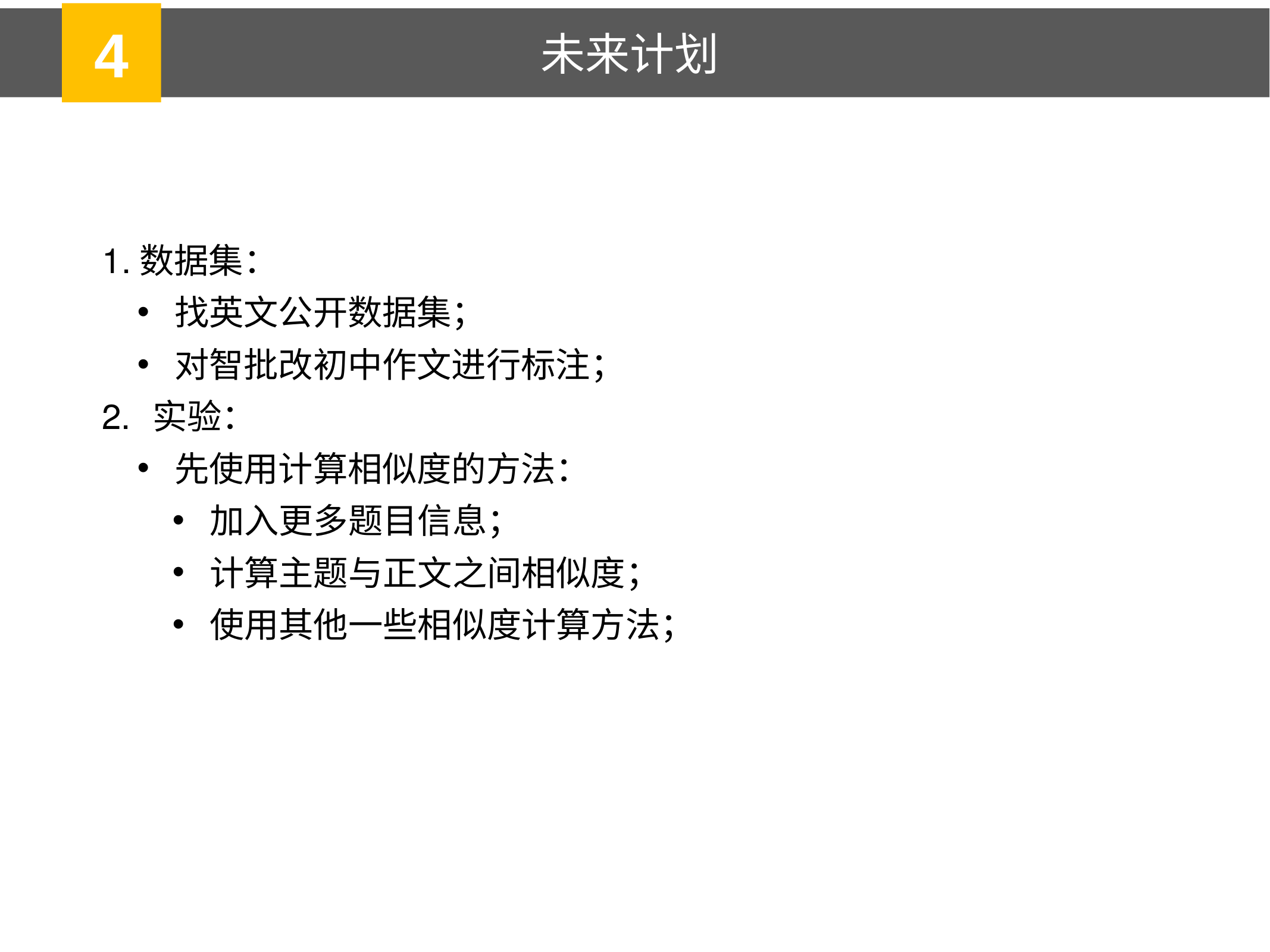

4

未来计划
数据集：
找英文公开数据集；
对智批改初中作文进行标注；
实验：
先使用计算相似度的方法：
加入更多题目信息；
计算主题与正文之间相似度；
使用其他一些相似度计算方法；